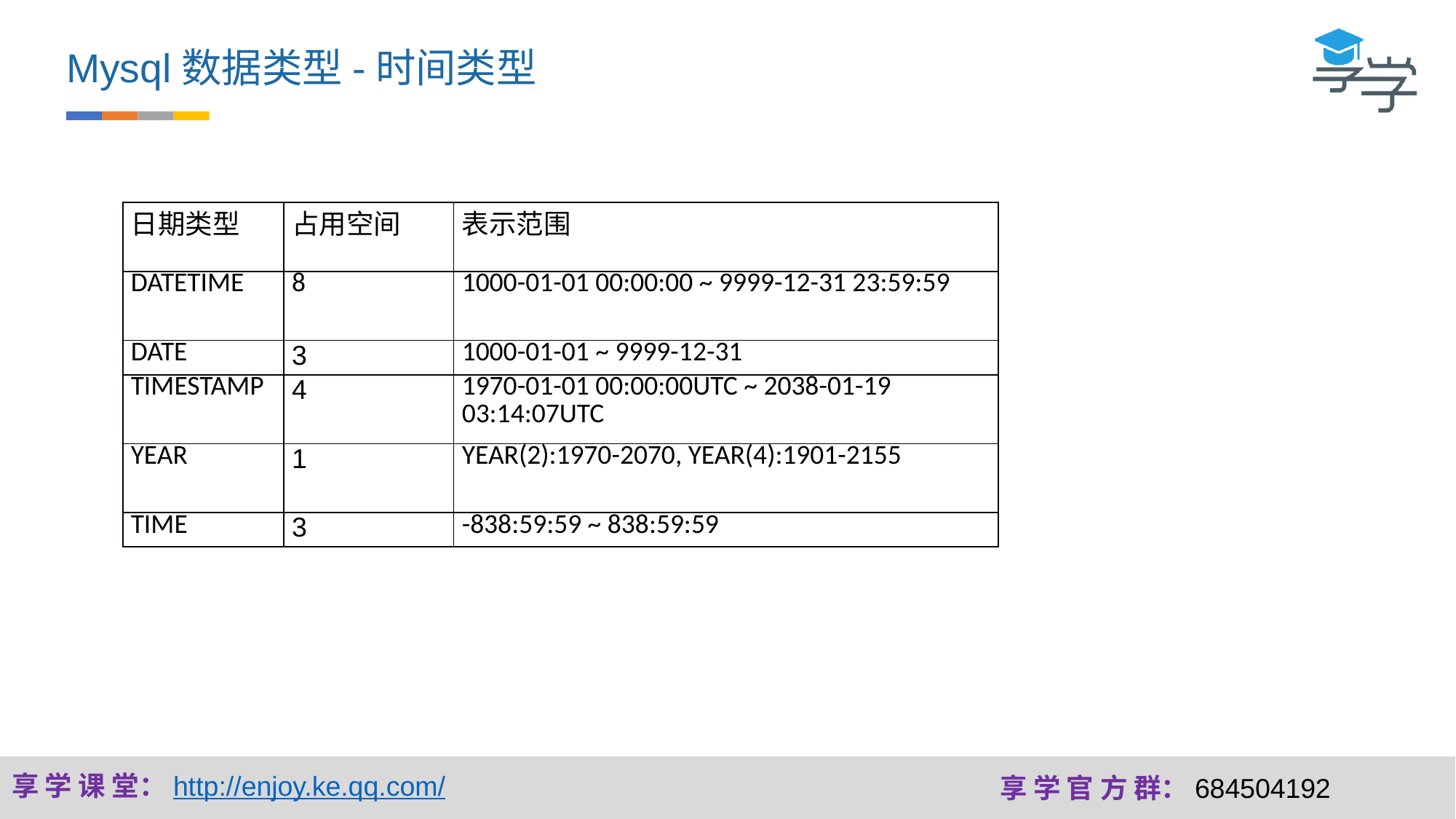

Mysql数据类型-时间类型

| 日期类型 | 占用空间 | 表示范围 |
| --- | --- | --- |
| DATETIME | 8 | 1000-01-01 00:00:00 ~ 9999-12-31 23:59:59 |
| DATE | 3 | 1000-01-01 ~ 9999-12-31 |
| TIMESTAMP | 4 | 1970-01-01 00:00:00UTC ~ 2038-01-19 03:14:07UTC |
| YEAR | 1 | YEAR(2):1970-2070, YEAR(4):1901-2155 |
| TIME | 3 | -838:59:59 ~ 838:59:59 |